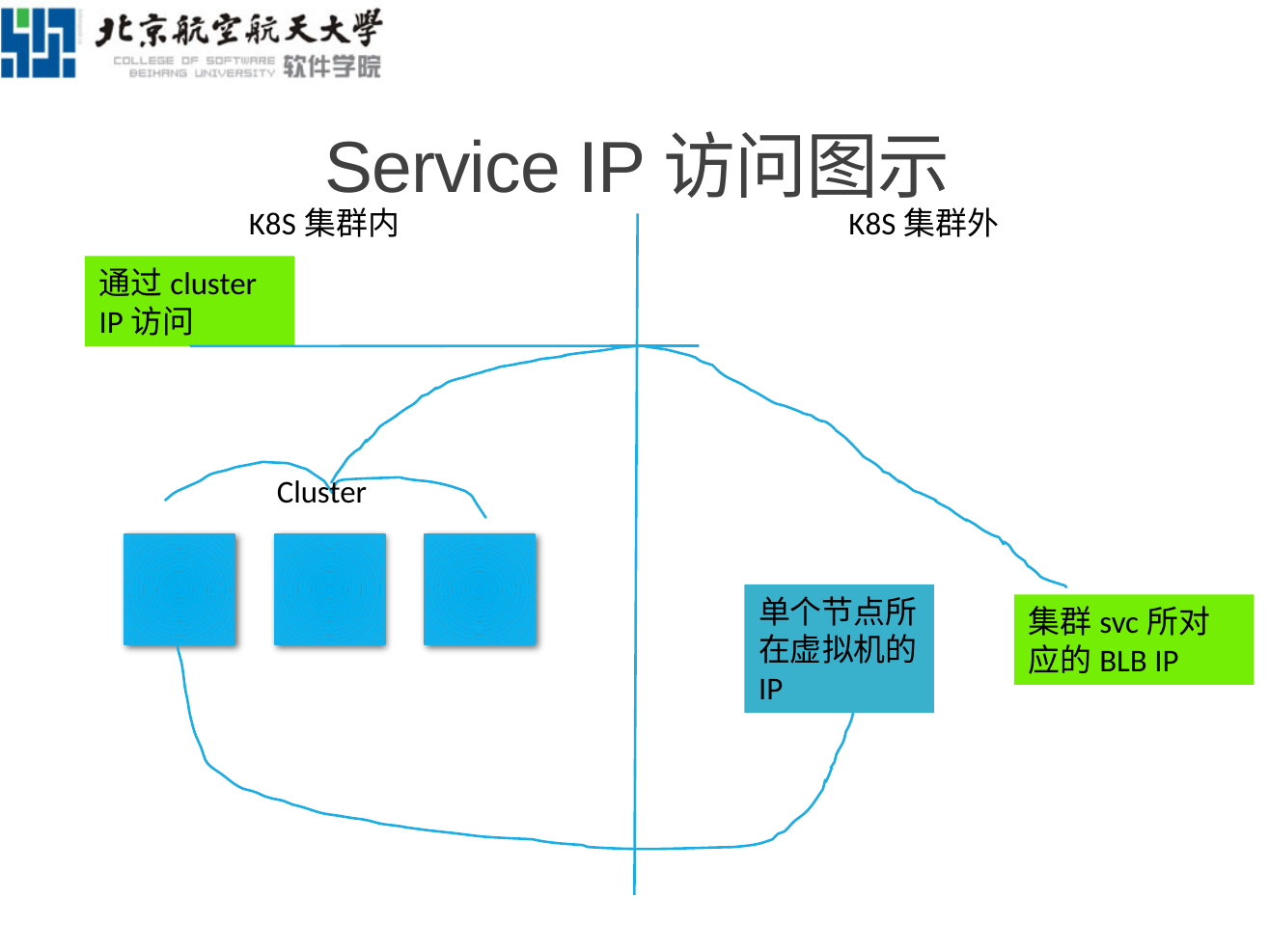

# Service IP访问图示
K8S集群内
K8S集群外
通过cluster IP访问

Cluster

单个节点所在虚拟机的IP
集群svc所对应的BLB IP